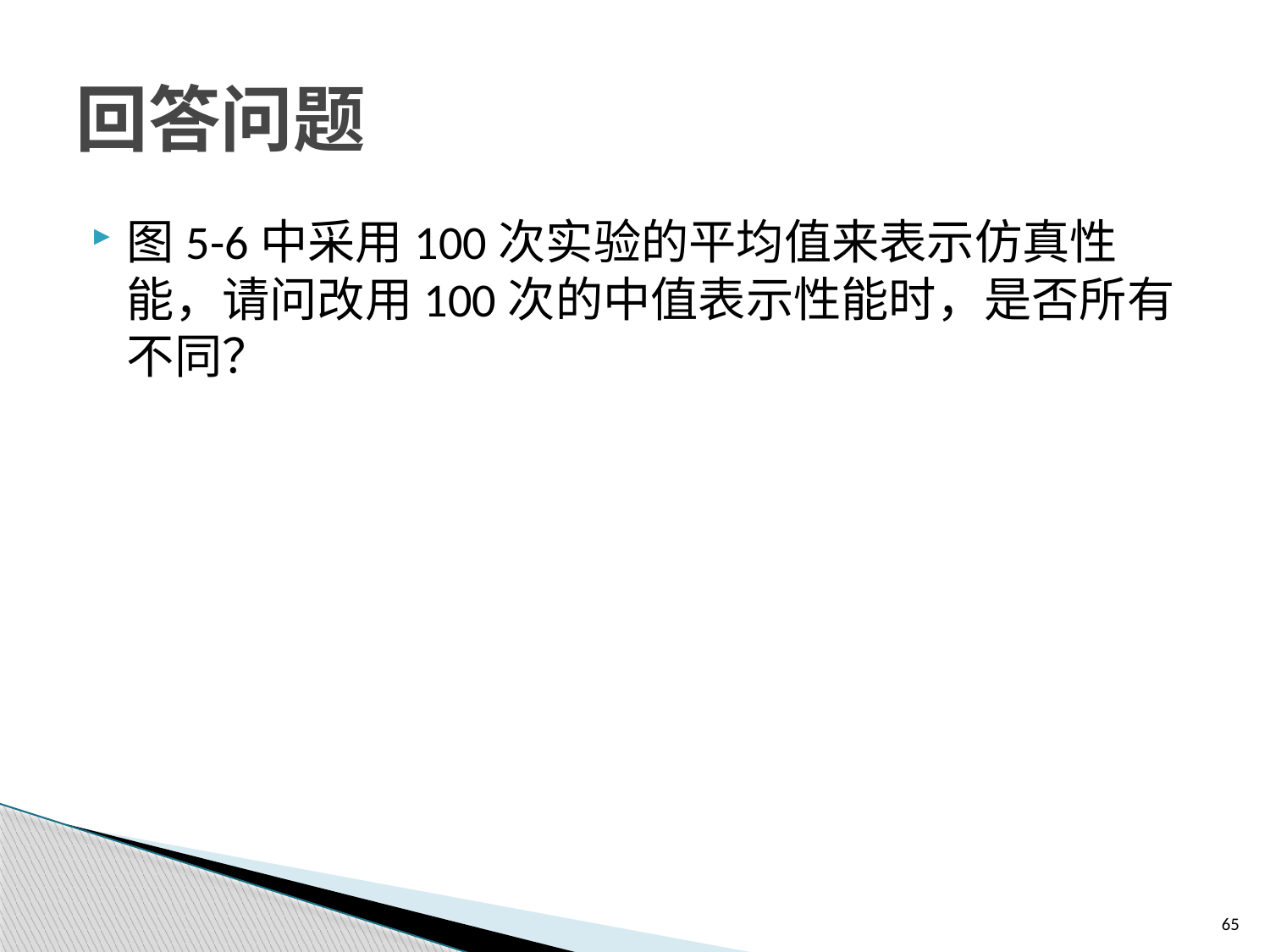

# 回答问题
图5-6中采用100次实验的平均值来表示仿真性能，请问改用100次的中值表示性能时，是否所有不同？
65